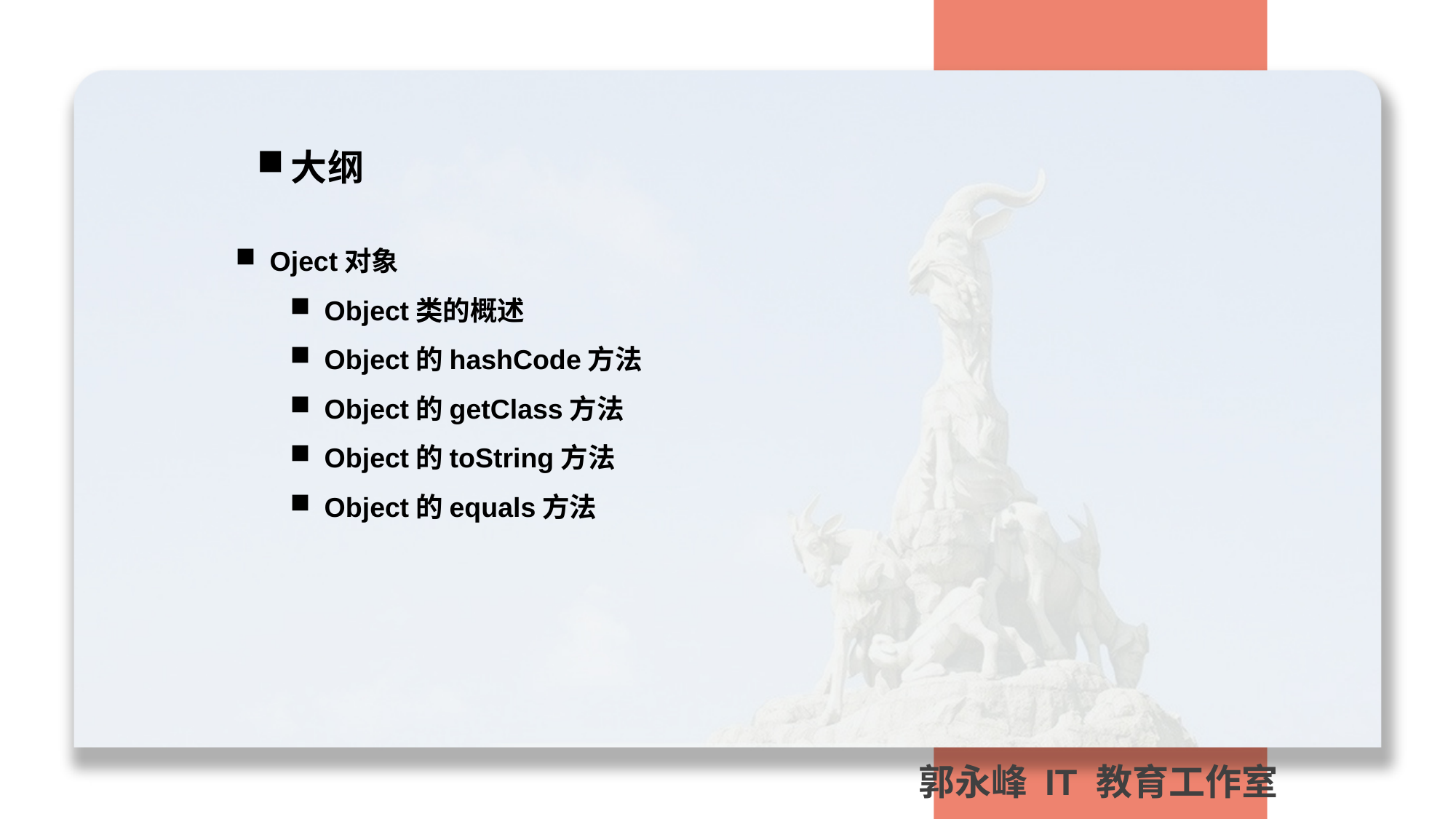

大纲
Oject对象
Object类的概述
Object的hashCode方法
Object的getClass方法
Object的toString方法
Object的equals方法